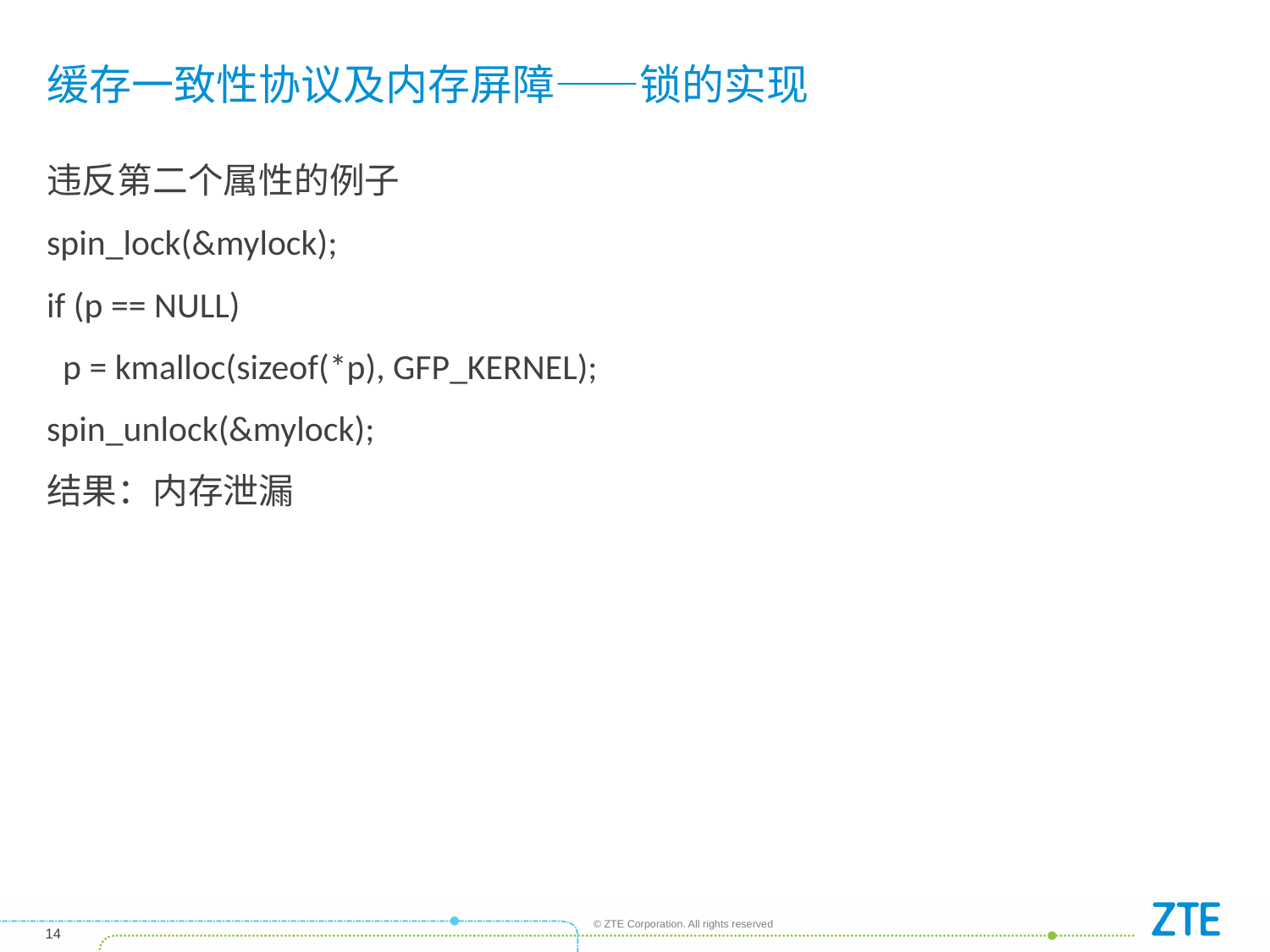

# 缓存一致性协议及内存屏障——锁的实现
违反第二个属性的例子
spin_lock(&mylock);
if (p == NULL)
  p = kmalloc(sizeof(*p), GFP_KERNEL);
spin_unlock(&mylock);
结果：内存泄漏